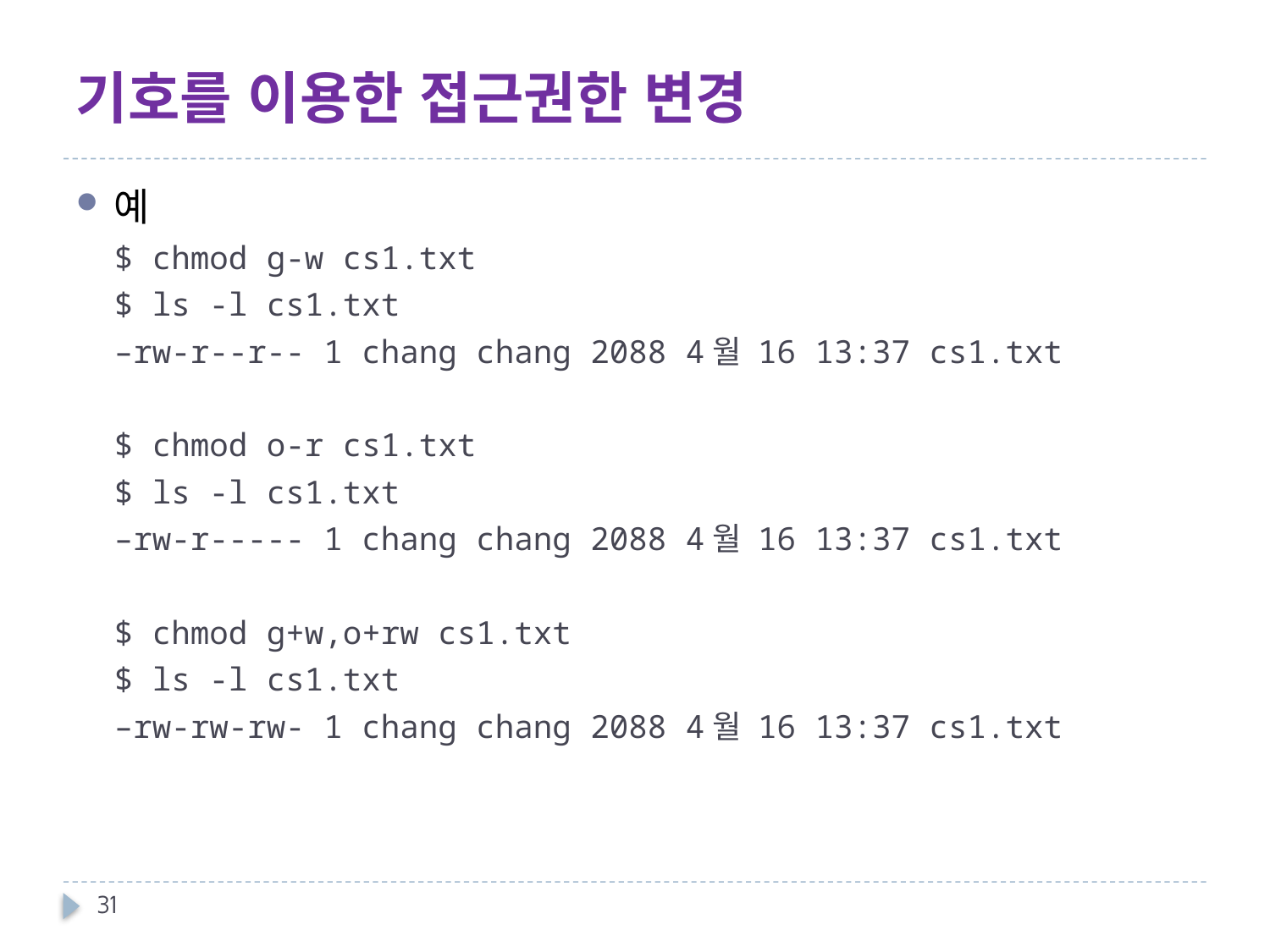

# 기호를 이용한 접근권한 변경
예
$ chmod g-w cs1.txt
$ ls -l cs1.txt
–rw-r--r-- 1 chang chang 2088 4월 16 13:37 cs1.txt

$ chmod o-r cs1.txt
$ ls -l cs1.txt
–rw-r----- 1 chang chang 2088 4월 16 13:37 cs1.txt

$ chmod g+w,o+rw cs1.txt
$ ls -l cs1.txt
–rw-rw-rw- 1 chang chang 2088 4월 16 13:37 cs1.txt

31